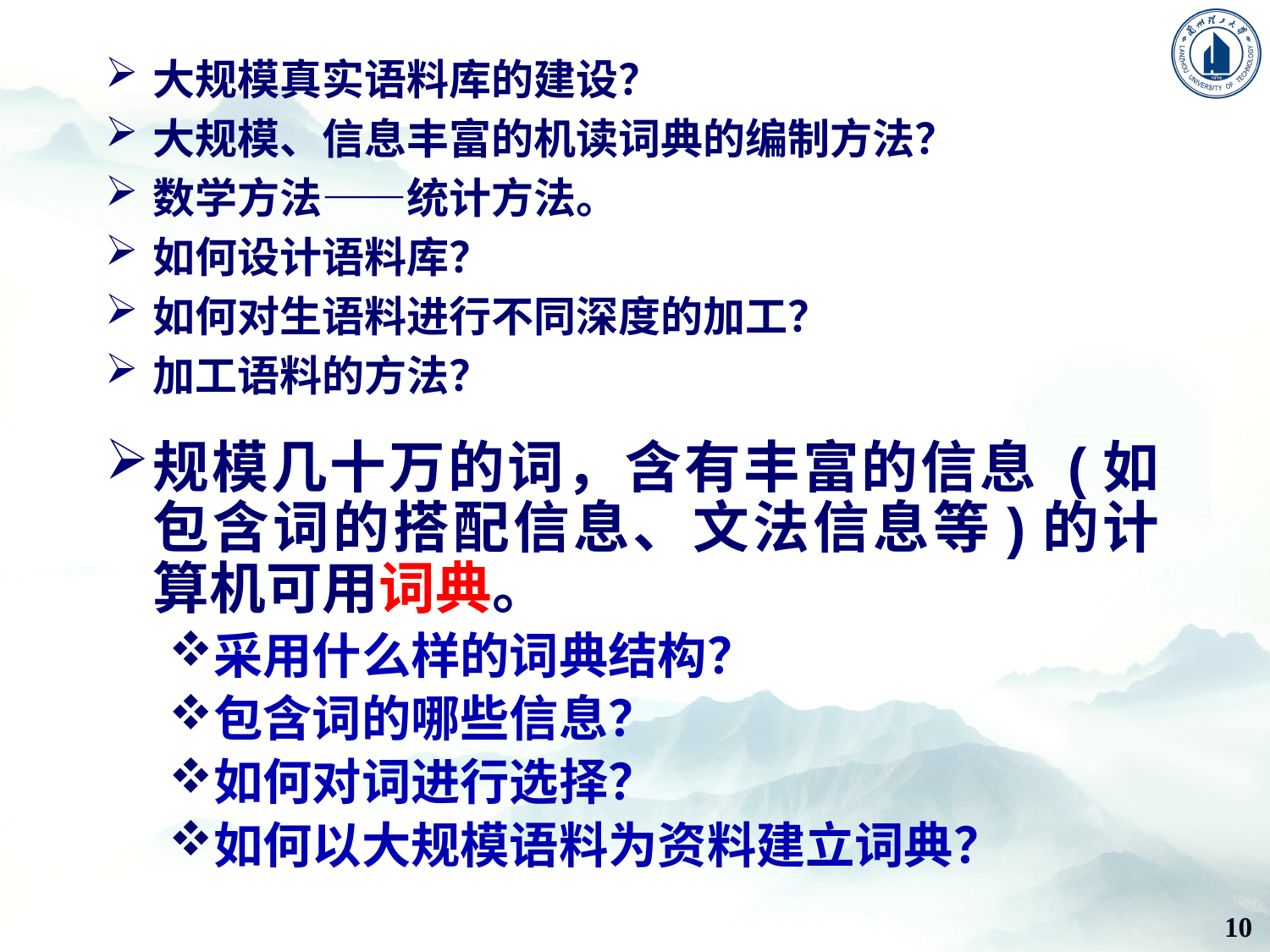

大规模真实语料库的建设？
大规模、信息丰富的机读词典的编制方法？
数学方法——统计方法。
如何设计语料库？
如何对生语料进行不同深度的加工？
加工语料的方法？
规模几十万的词，含有丰富的信息 (如包含词的搭配信息、文法信息等)的计算机可用词典。
采用什么样的词典结构？
包含词的哪些信息？
如何对词进行选择？
如何以大规模语料为资料建立词典？
10